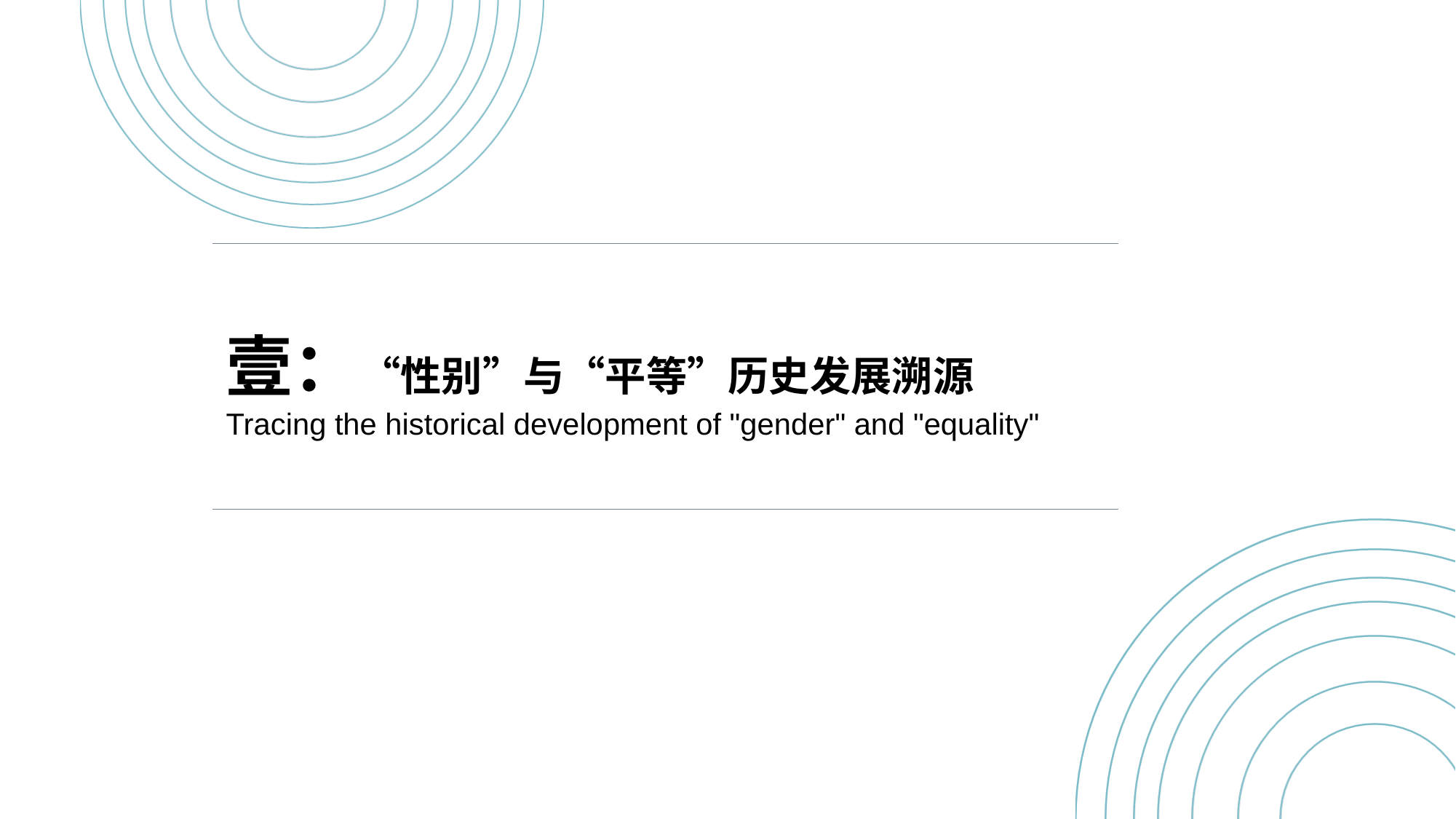

# 壹：“性别”与“平等”历史发展溯源 Tracing the historical development of "gender" and "equality"